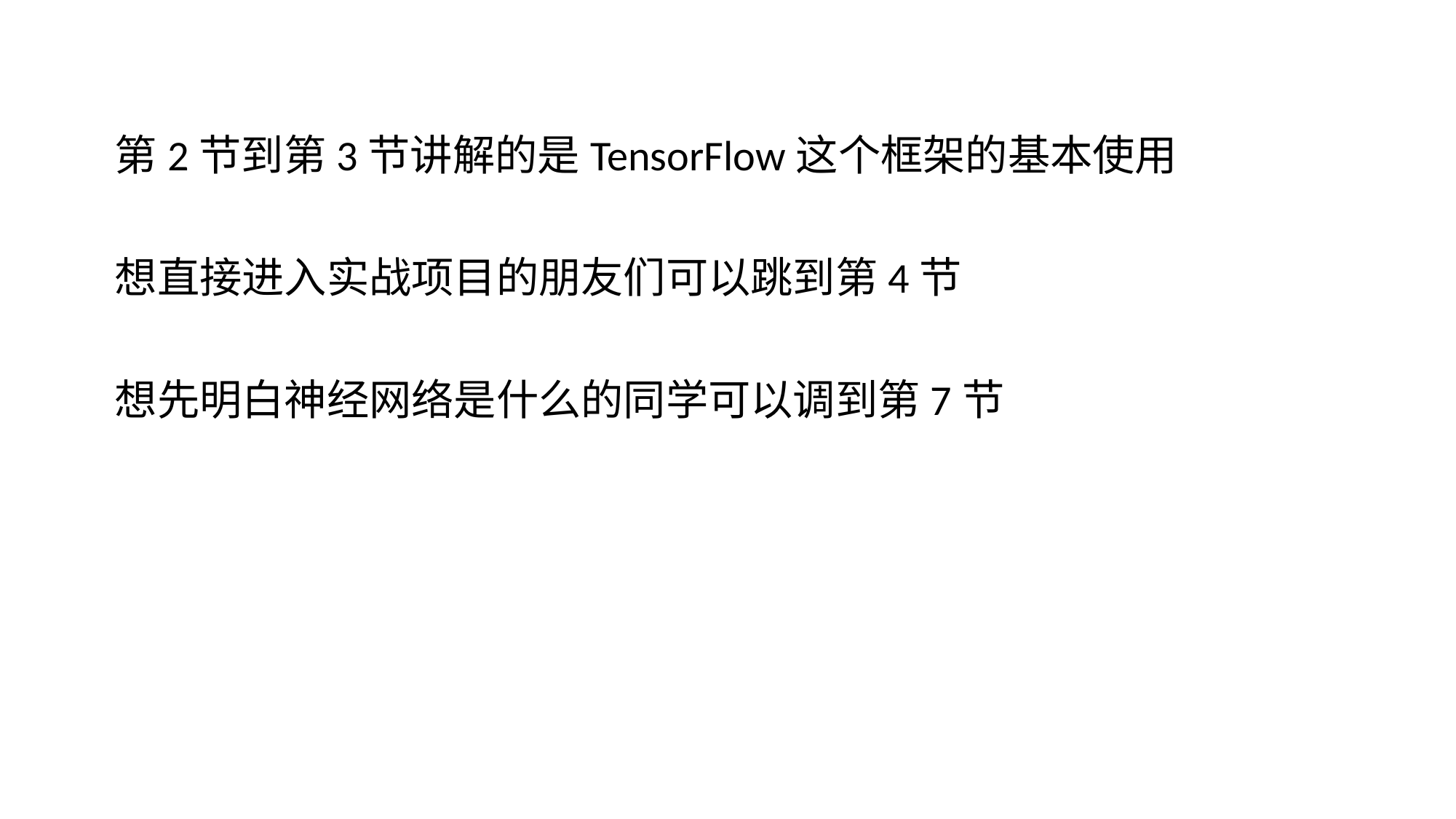

第2节到第3节讲解的是TensorFlow这个框架的基本使用

想直接进入实战项目的朋友们可以跳到第4节

想先明白神经网络是什么的同学可以调到第7节